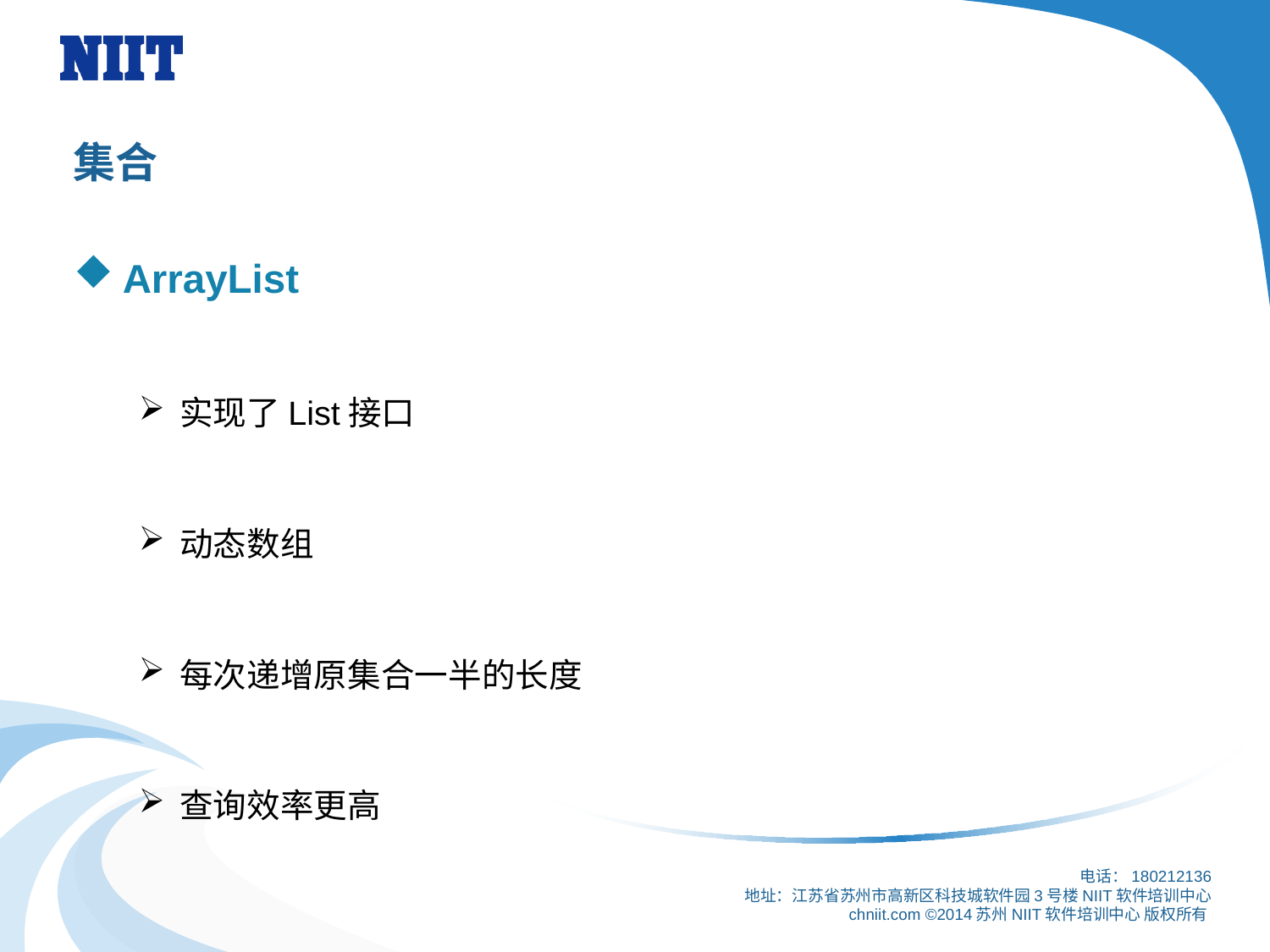

# 集合
ArrayList

实现了List接口

动态数组

每次递增原集合一半的长度

查询效率更高